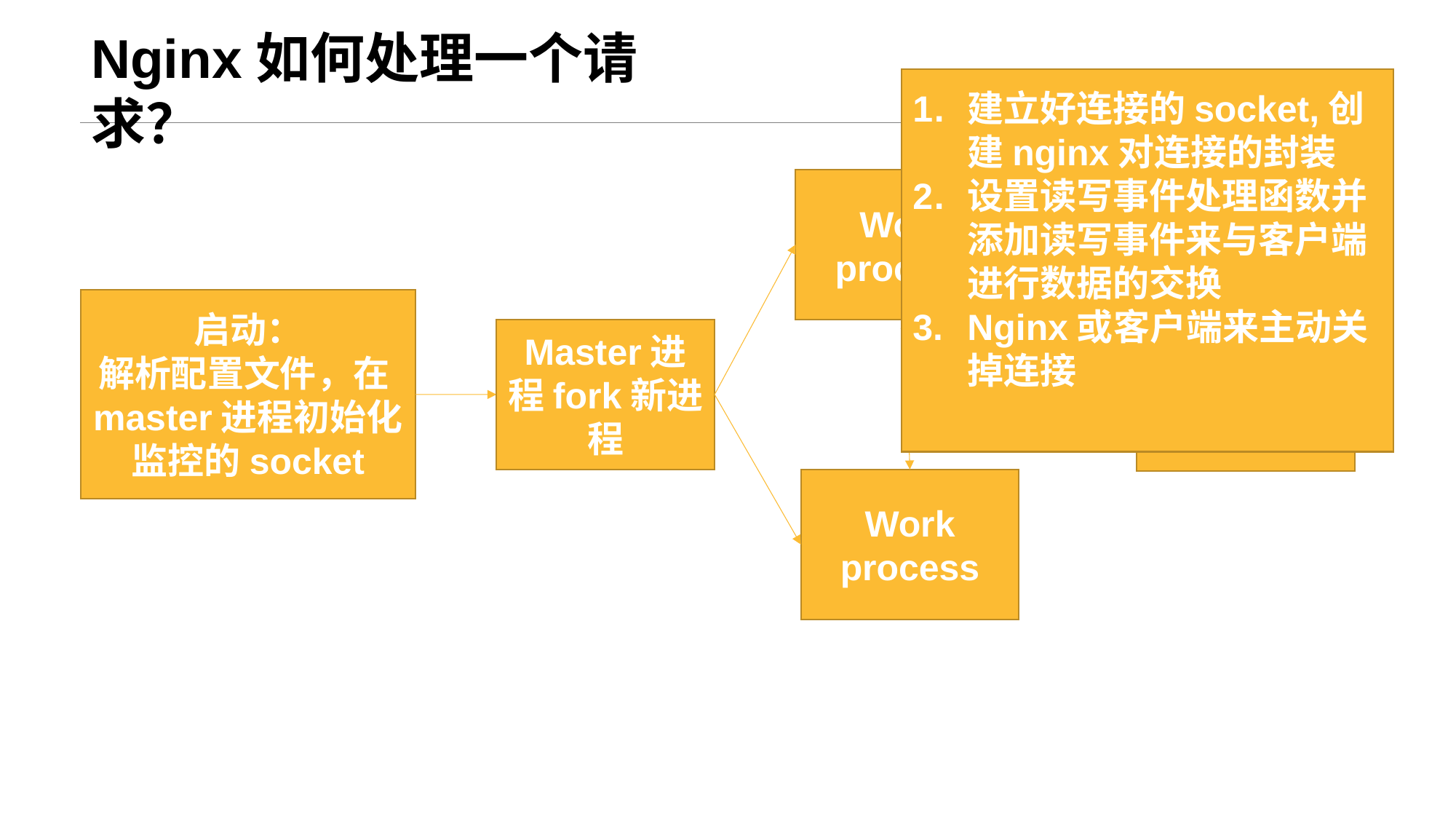

# Nginx如何处理一个请求？
建立好连接的socket,创建nginx对连接的封装
设置读写事件处理函数并添加读写事件来与客户端进行数据的交换
Nginx或客户端来主动关掉连接

Work process
启动：
解析配置文件，在master进程初始化监控的socket
Master进程fork新进程
客户端发起请求

竞争accept新的连接
Work process